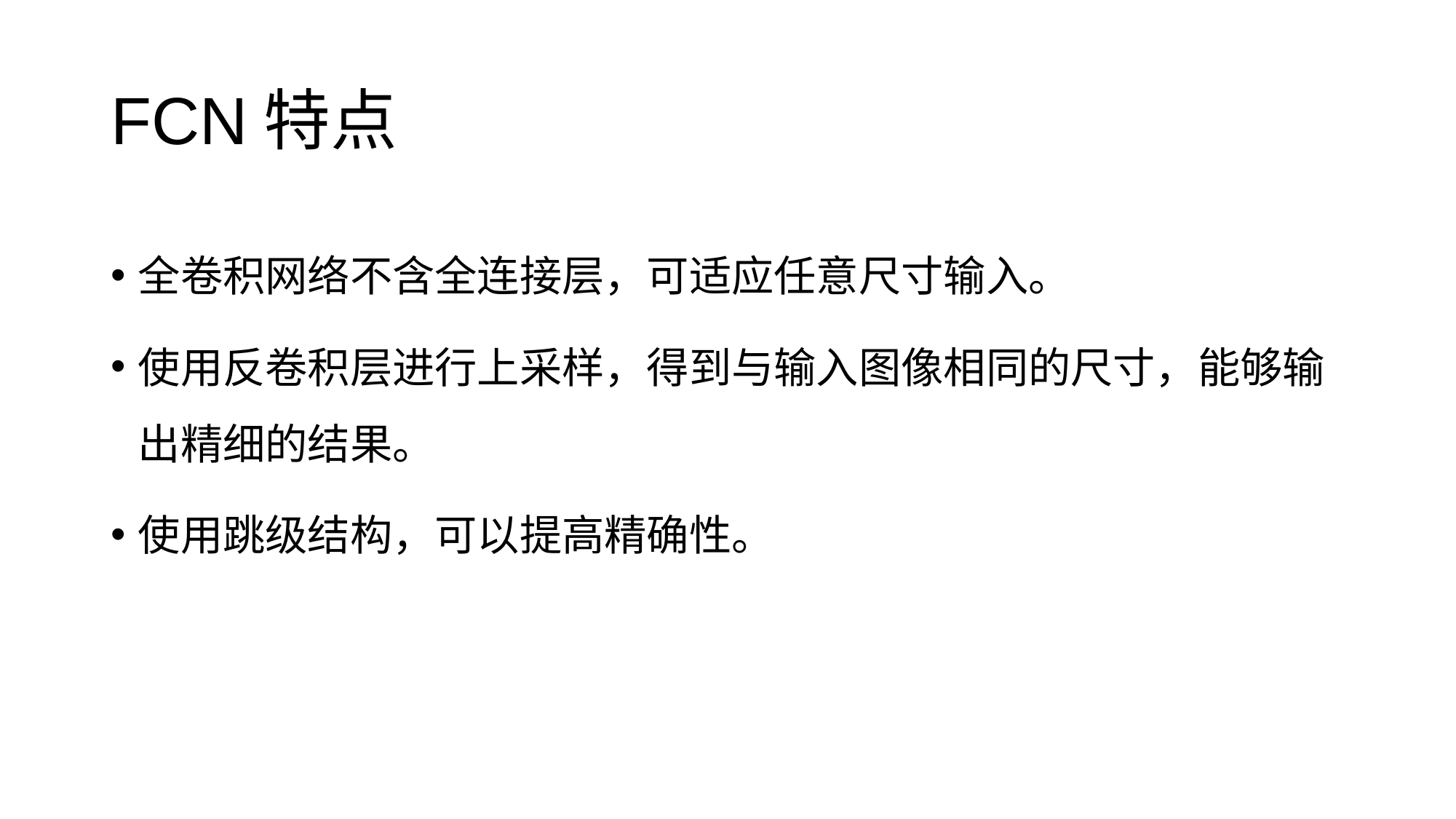

# FCN特点
全卷积网络不含全连接层，可适应任意尺寸输入。
使用反卷积层进行上采样，得到与输入图像相同的尺寸，能够输出精细的结果。
使用跳级结构，可以提高精确性。